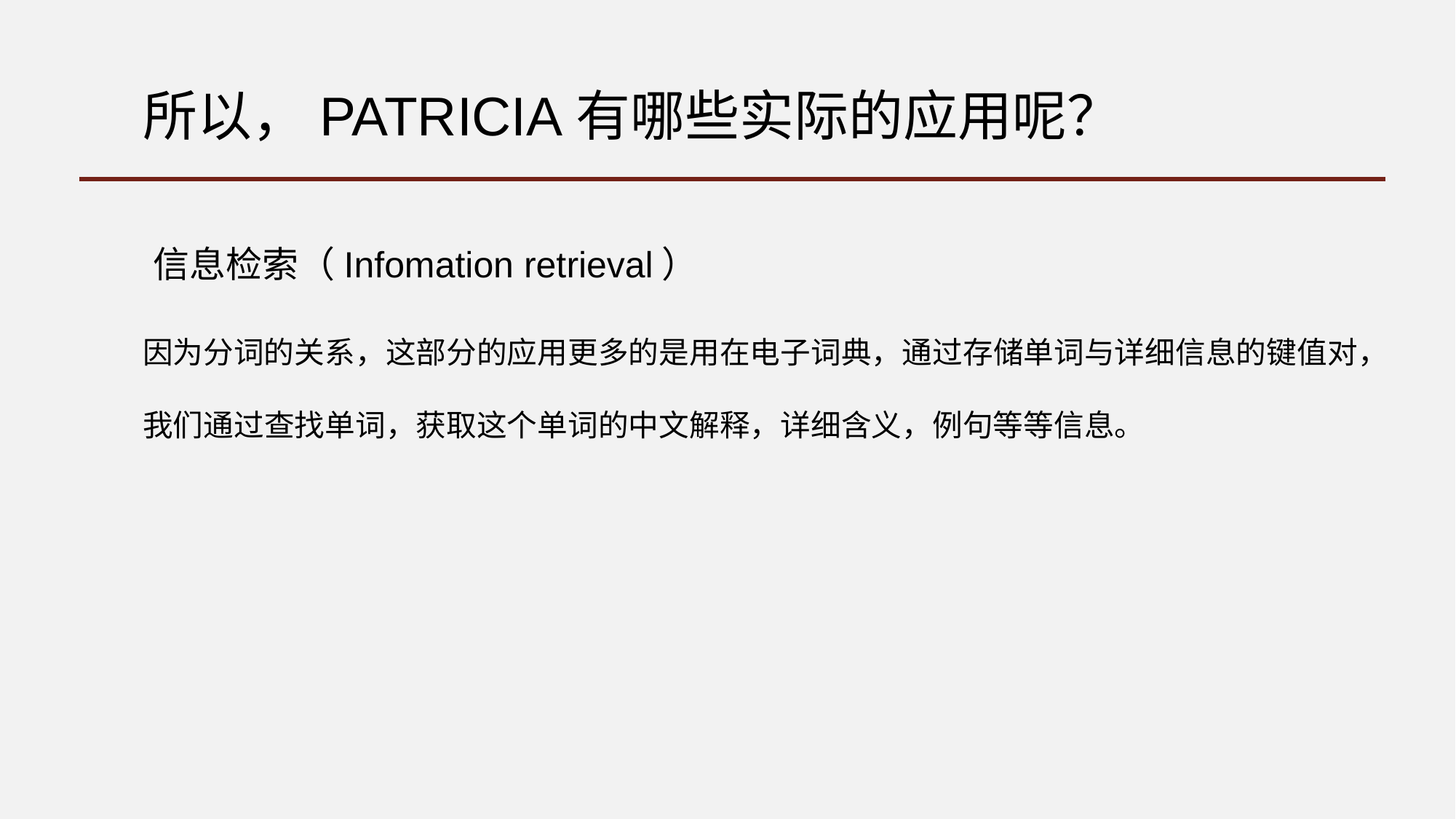

# 所以，Patricia有哪些实际的应用呢？
信息检索（Infomation retrieval）
因为分词的关系，这部分的应用更多的是用在电子词典，通过存储单词与详细信息的键值对，我们通过查找单词，获取这个单词的中文解释，详细含义，例句等等信息。